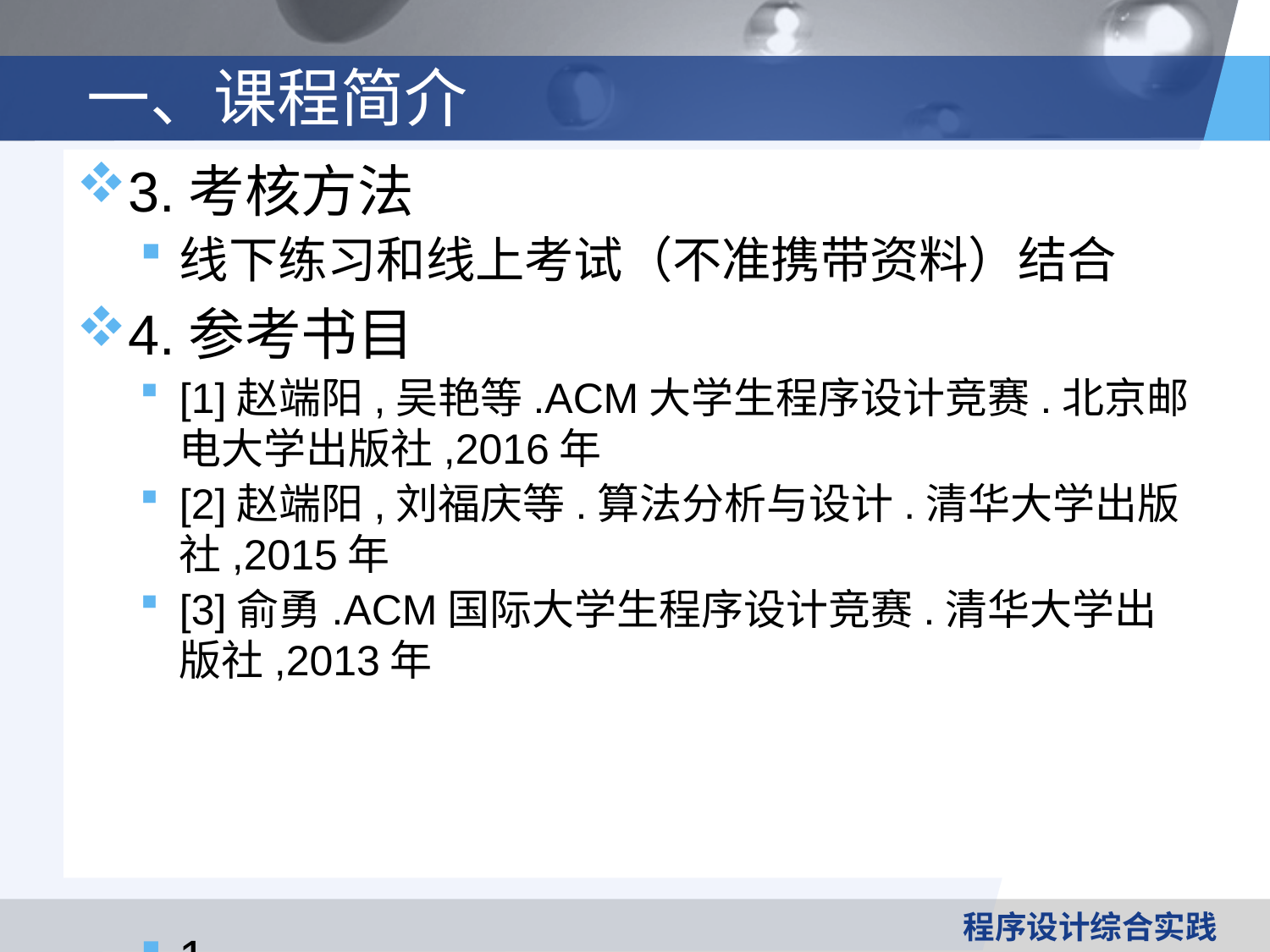

# 一、课程简介
3.考核方法
线下练习和线上考试（不准携带资料）结合
4.参考书目
[1]赵端阳,吴艳等.ACM大学生程序设计竞赛.北京邮电大学出版社,2016年
[2]赵端阳,刘福庆等.算法分析与设计.清华大学出版社,2015年
[3]俞勇.ACM国际大学生程序设计竞赛.清华大学出版社,2013年

1